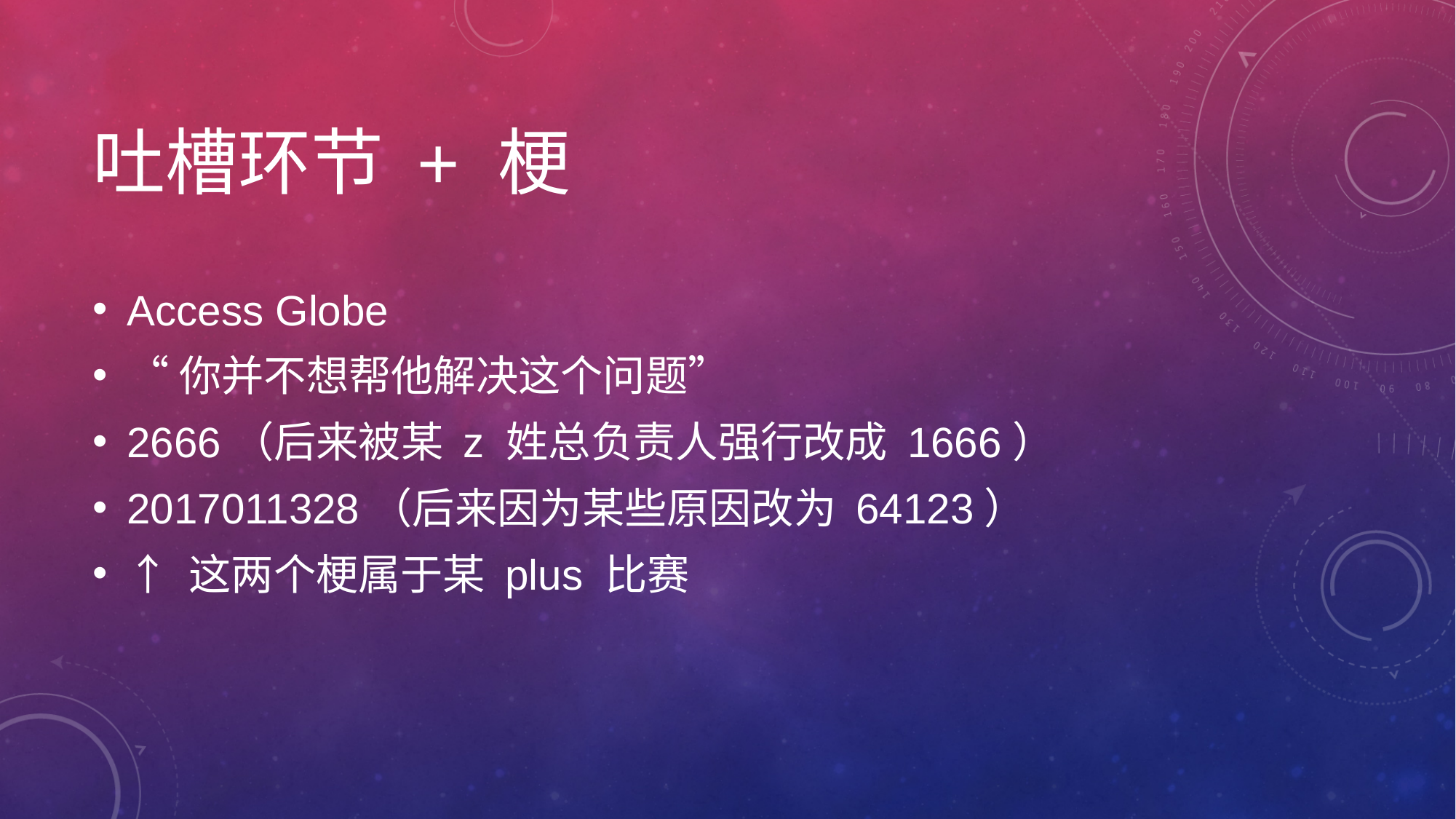

# 吐槽环节 + 梗
Access Globe
“你并不想帮他解决这个问题”
2666（后来被某 z 姓总负责人强行改成 1666）
2017011328（后来因为某些原因改为 64123）
↑ 这两个梗属于某 plus 比赛